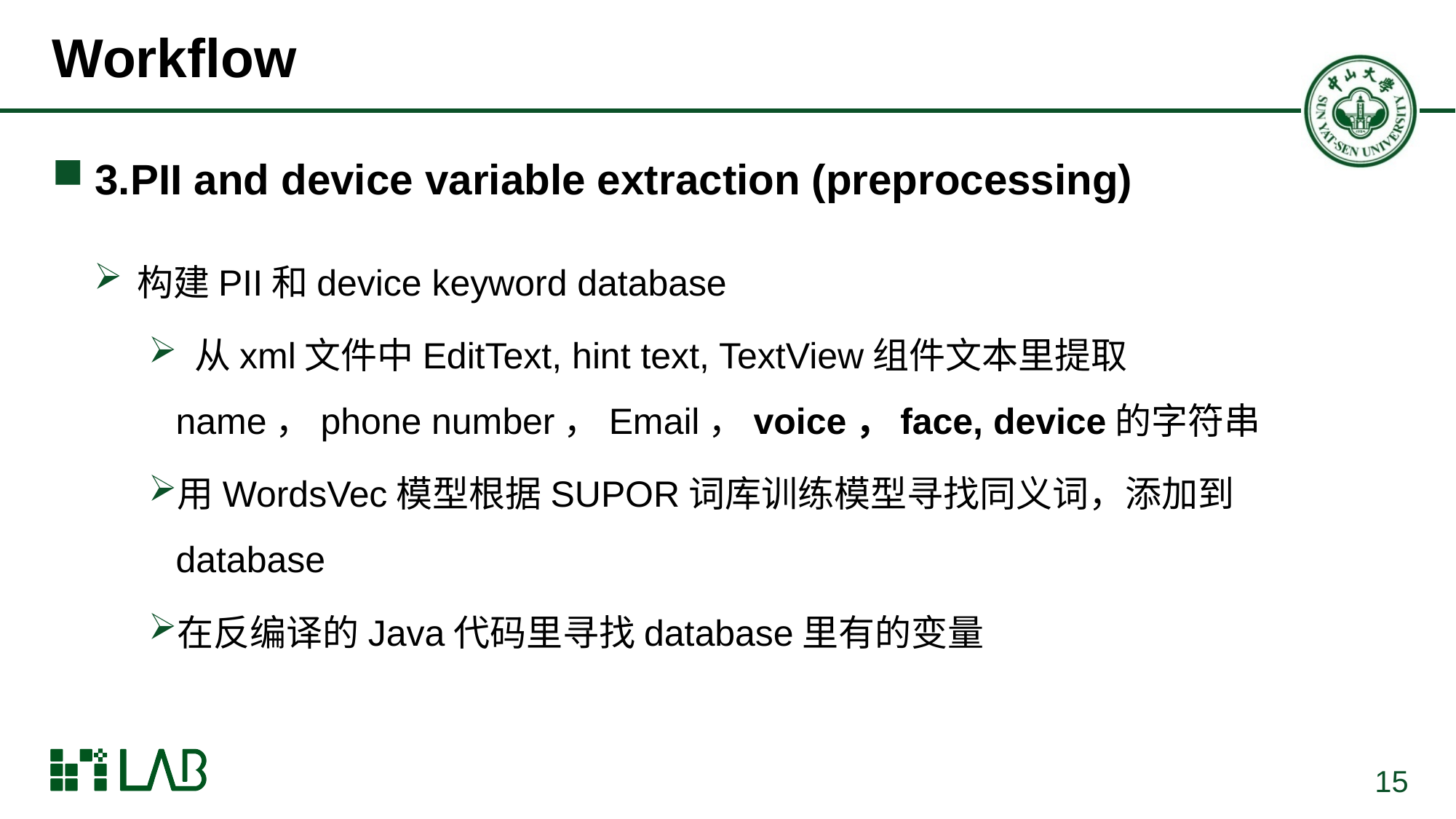

# Workflow
3.PII and device variable extraction (preprocessing)
构建PII和device keyword database
 从xml文件中EditText, hint text, TextView组件文本里提取name，phone number，Email，voice，face, device的字符串
用WordsVec模型根据SUPOR词库训练模型寻找同义词，添加到database
在反编译的Java代码里寻找database里有的变量
15